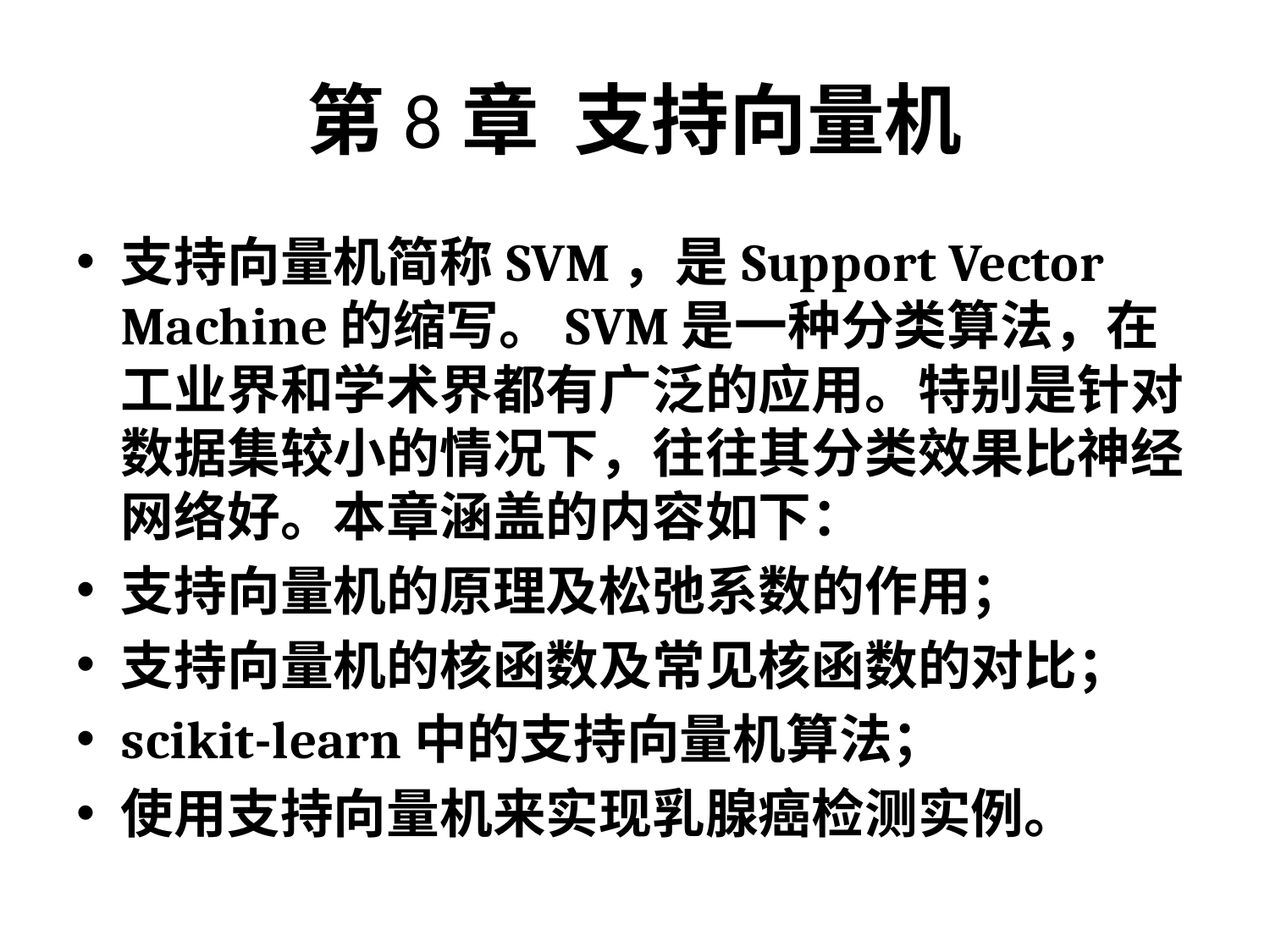

# 第8章  支持向量机
支持向量机简称SVM，是Support Vector Machine的缩写。SVM是一种分类算法，在工业界和学术界都有广泛的应用。特别是针对数据集较小的情况下，往往其分类效果比神经网络好。本章涵盖的内容如下：
支持向量机的原理及松弛系数的作用；
支持向量机的核函数及常见核函数的对比；
scikit-learn中的支持向量机算法；
使用支持向量机来实现乳腺癌检测实例。